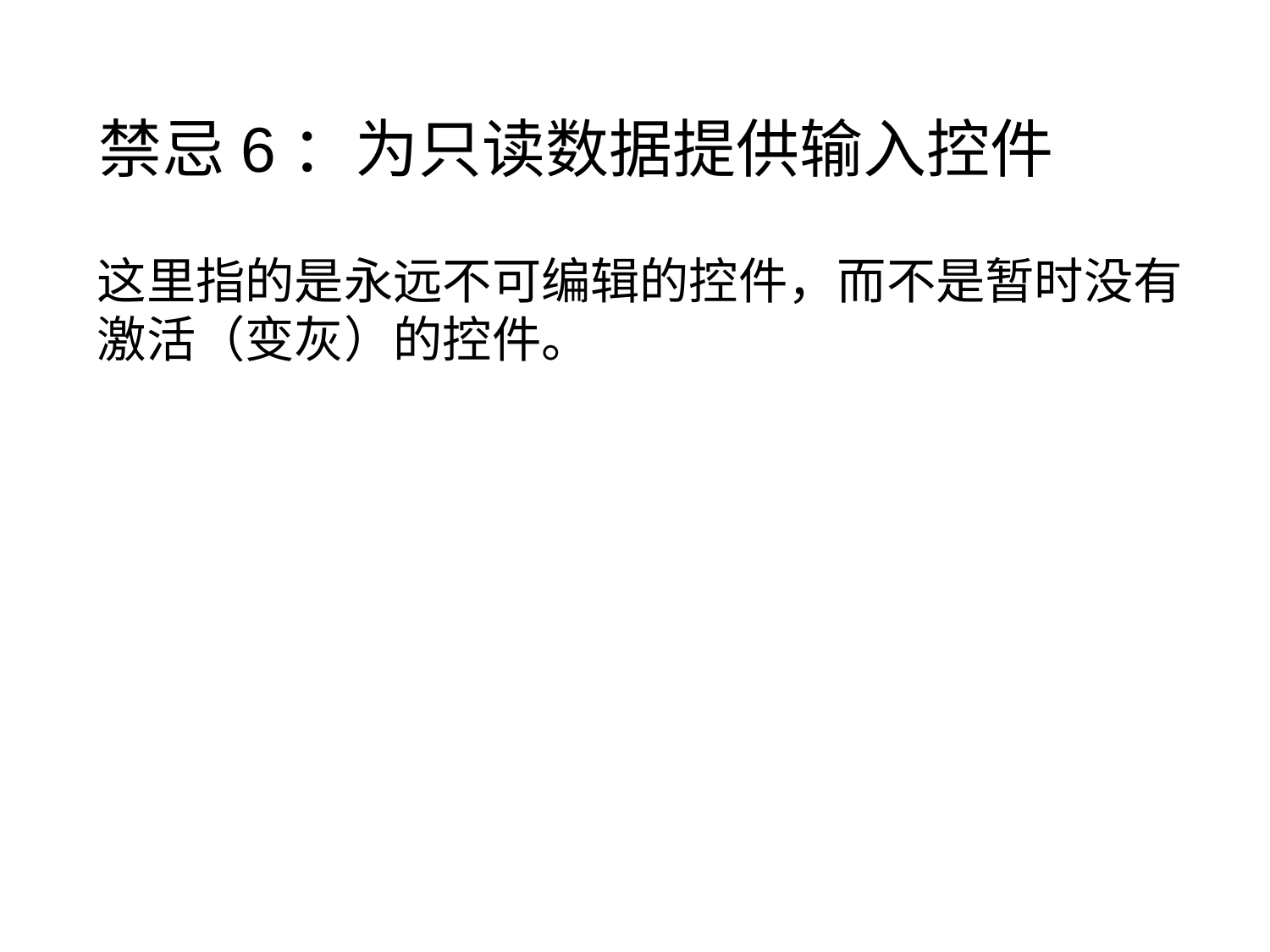

禁忌6：为只读数据提供输入控件
这里指的是永远不可编辑的控件，而不是暂时没有激活（变灰）的控件。